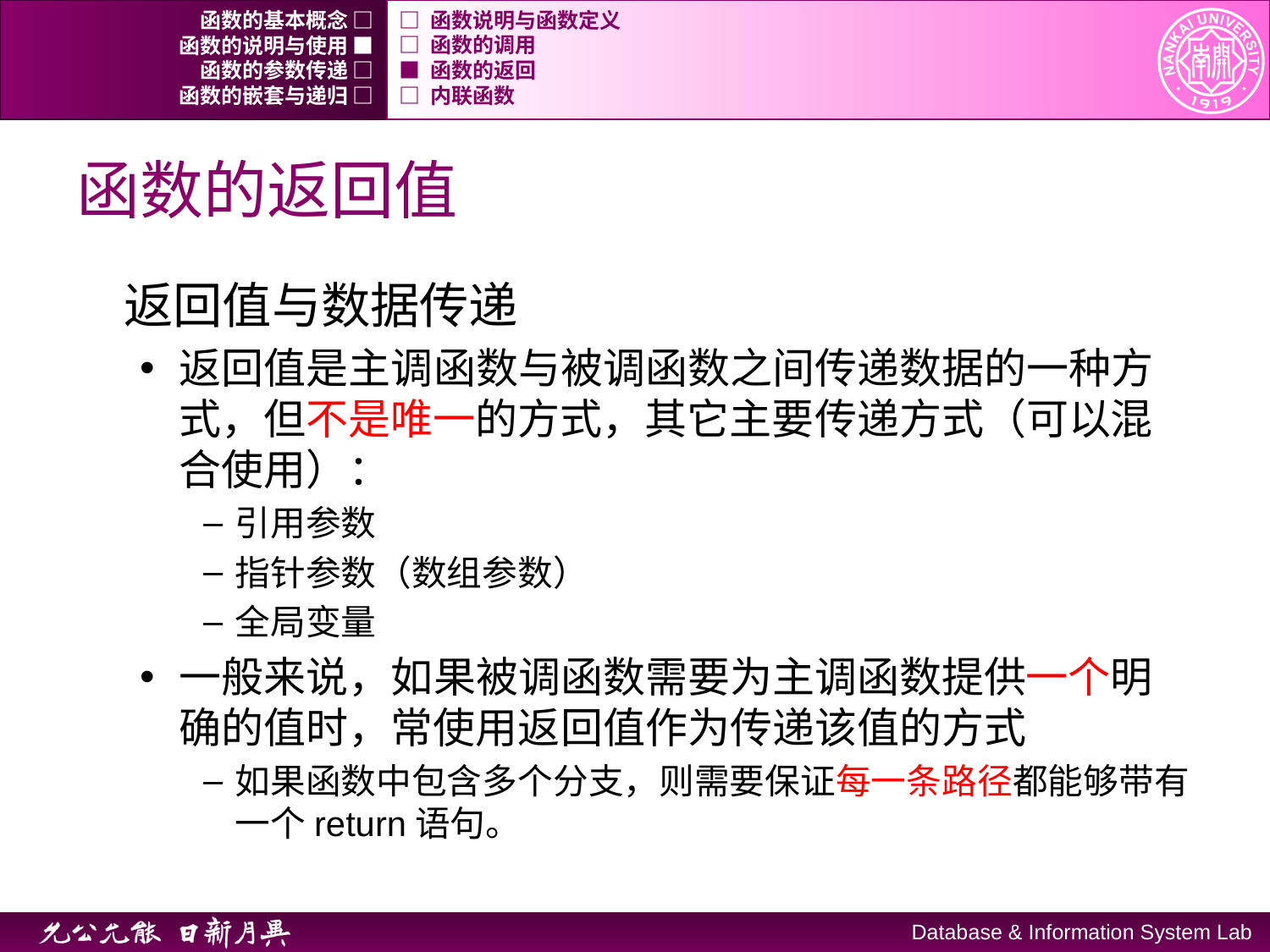

函数的基本概念 □
□ 函数说明与函数定义
函数的说明与使用 ■
□ 函数的调用
函数的参数传递 □
■ 函数的返回
函数的嵌套与递归 □
□ 内联函数
# 函数的返回值
返回值与数据传递
返回值是主调函数与被调函数之间传递数据的一种方式，但不是唯一的方式，其它主要传递方式（可以混合使用）：
引用参数
指针参数（数组参数）
全局变量
一般来说，如果被调函数需要为主调函数提供一个明确的值时，常使用返回值作为传递该值的方式
如果函数中包含多个分支，则需要保证每一条路径都能够带有一个return语句。